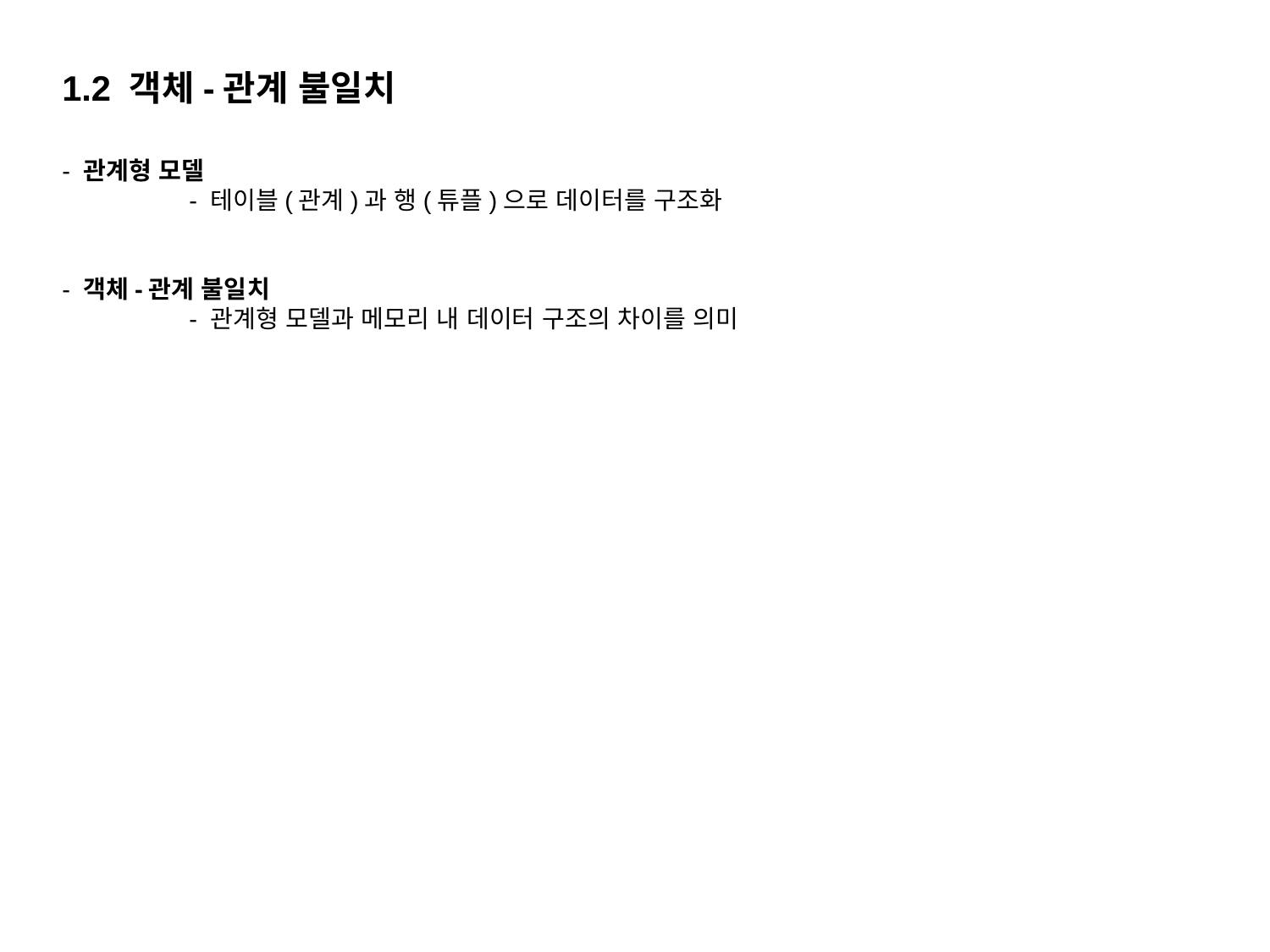

1.2 객체-관계 불일치
- 관계형 모델
	- 테이블(관계)과 행(튜플)으로 데이터를 구조화

- 객체-관계 불일치
	- 관계형 모델과 메모리 내 데이터 구조의 차이를 의미